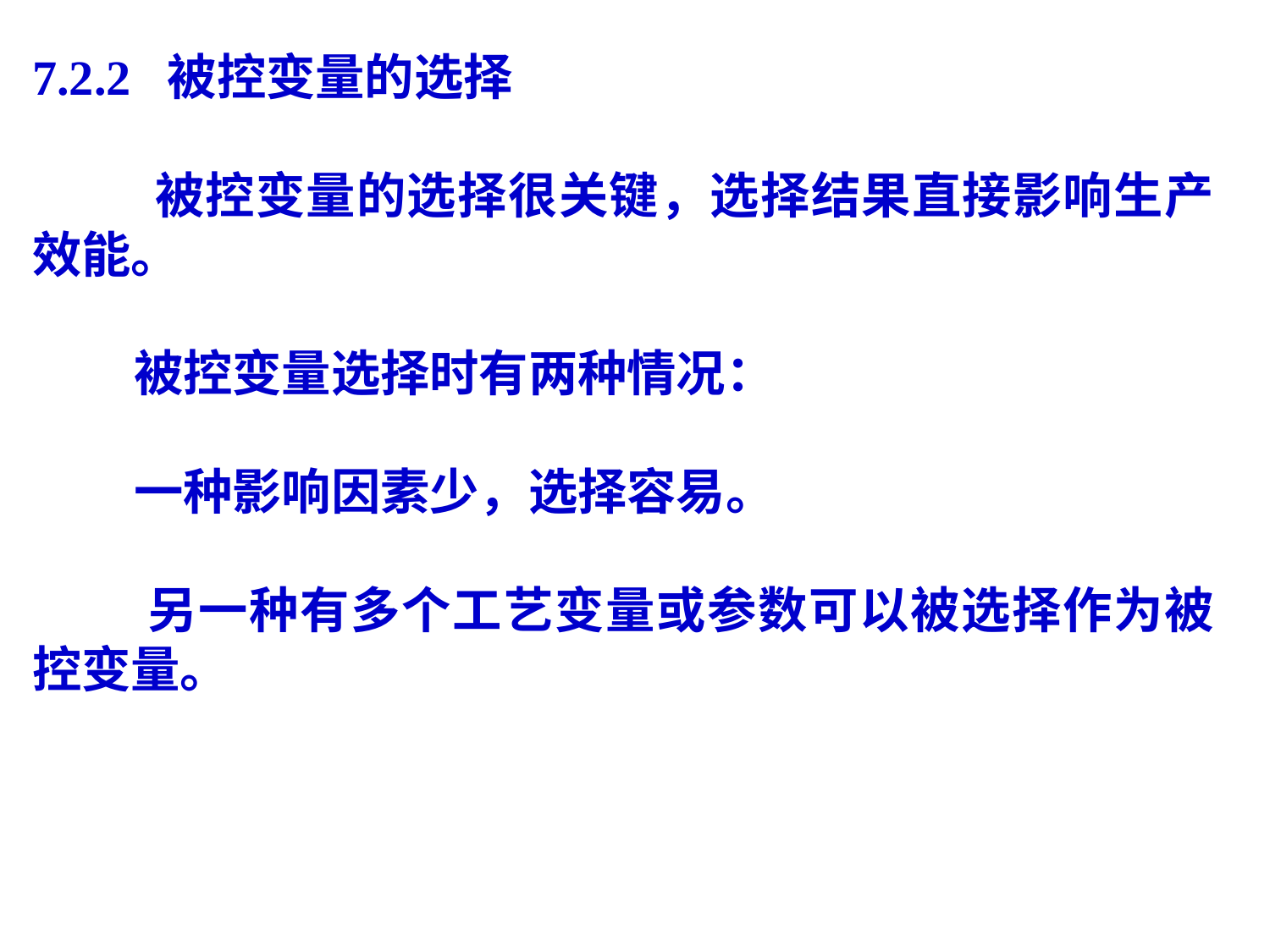

7.2.2  被控变量的选择

         被控变量的选择很关键，选择结果直接影响生产效能。

        被控变量选择时有两种情况：

        一种影响因素少，选择容易。

        另一种有多个工艺变量或参数可以被选择作为被控变量。